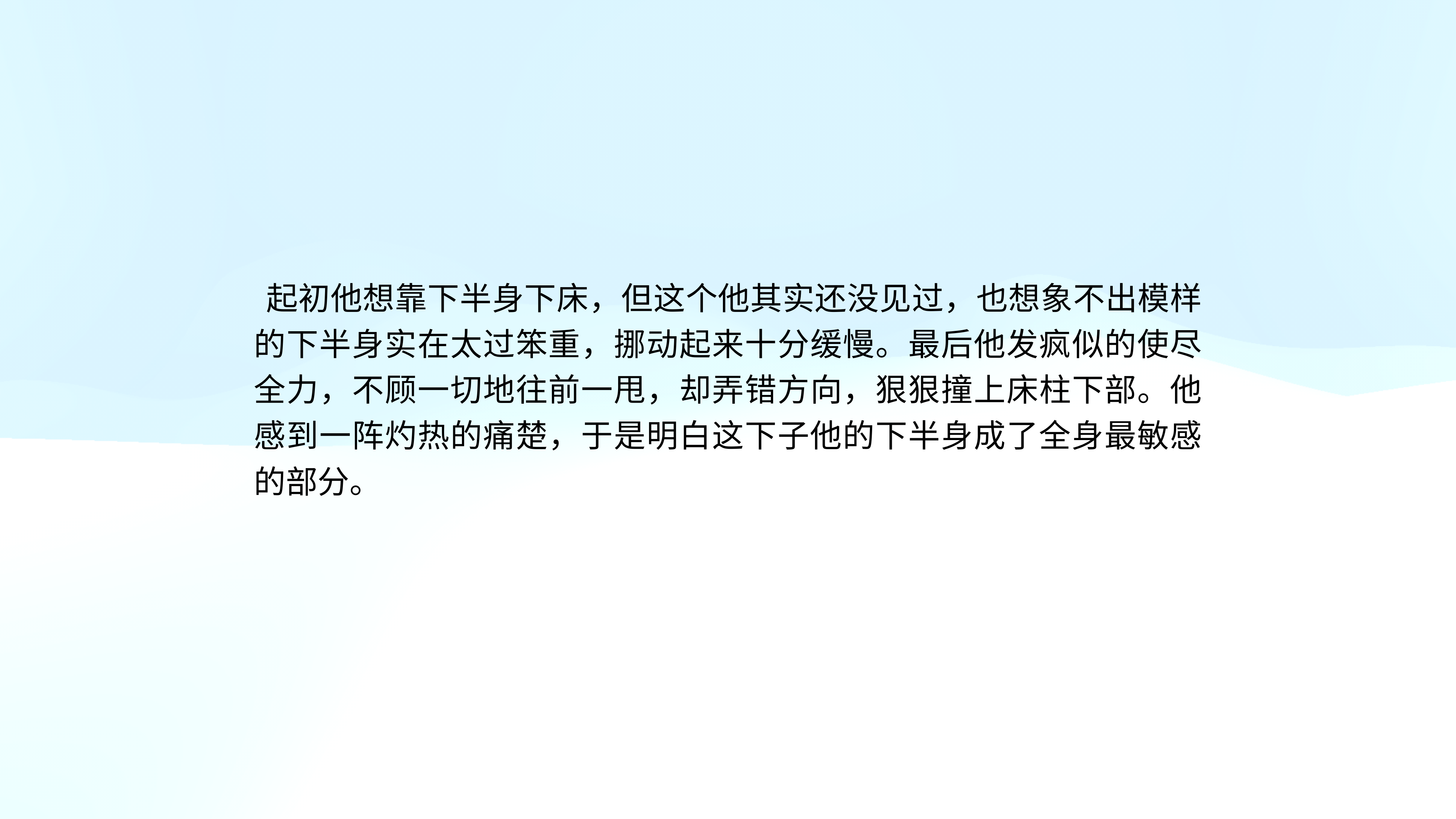

起初他想靠下半身下床，但这个他其实还没见过，也想象不出模样的下半身实在太过笨重，挪动起来十分缓慢。最后他发疯似的使尽全力，不顾一切地往前一甩，却弄错方向，狠狠撞上床柱下部。他感到一阵灼热的痛楚，于是明白这下子他的下半身成了全身最敏感的部分。